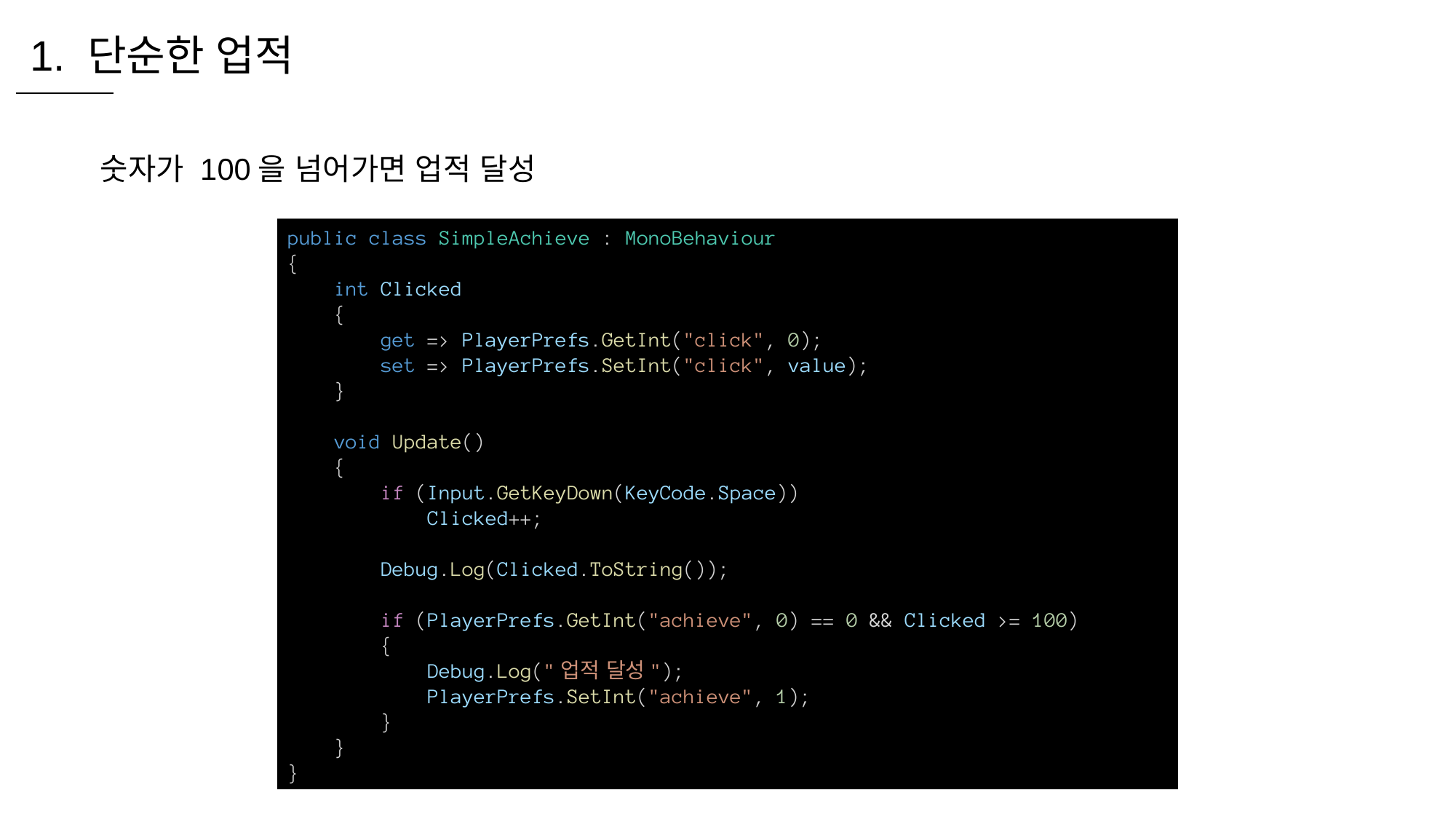

1. 단순한 업적
숫자가 100을 넘어가면 업적 달성
public class SimpleAchieve : MonoBehaviour
{
    int Clicked
    {
        get => PlayerPrefs.GetInt("click", 0);
        set => PlayerPrefs.SetInt("click", value);
    }
    void Update()
    {
        if (Input.GetKeyDown(KeyCode.Space))
            Clicked++;
        Debug.Log(Clicked.ToString());
        if (PlayerPrefs.GetInt("achieve", 0) == 0 && Clicked >= 100)
        {
            Debug.Log("업적 달성");
            PlayerPrefs.SetInt("achieve", 1);
        }
    }
}